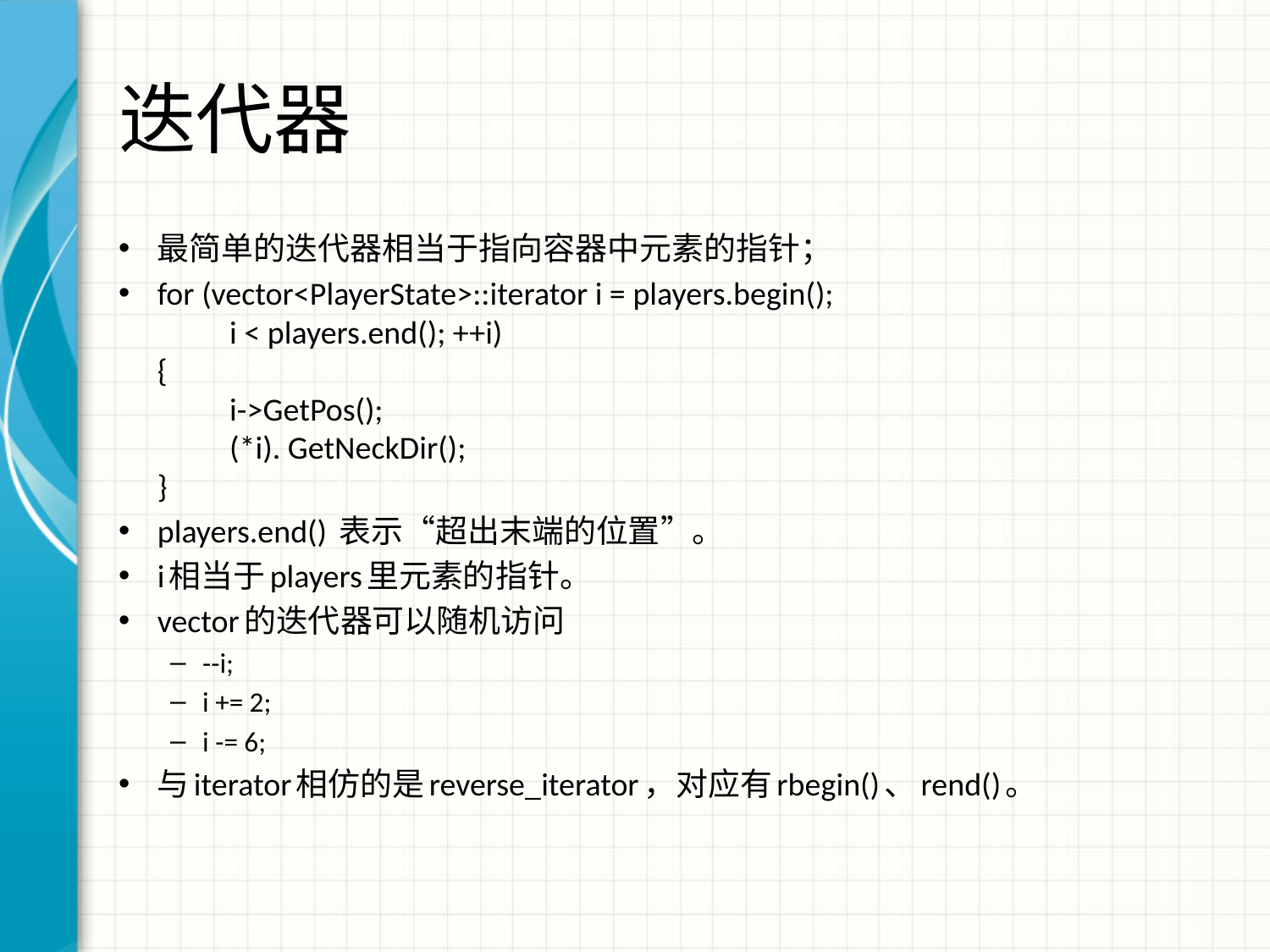

# 迭代器
最简单的迭代器相当于指向容器中元素的指针；
for (vector<PlayerState>::iterator i = players.begin();
	i < players.end(); ++i)
{
	i->GetPos();
	(*i). GetNeckDir();
}
players.end() 表示“超出末端的位置”。
i相当于players里元素的指针。
vector的迭代器可以随机访问
--i;
i += 2;
i -= 6;
与iterator相仿的是reverse_iterator，对应有rbegin()、rend()。